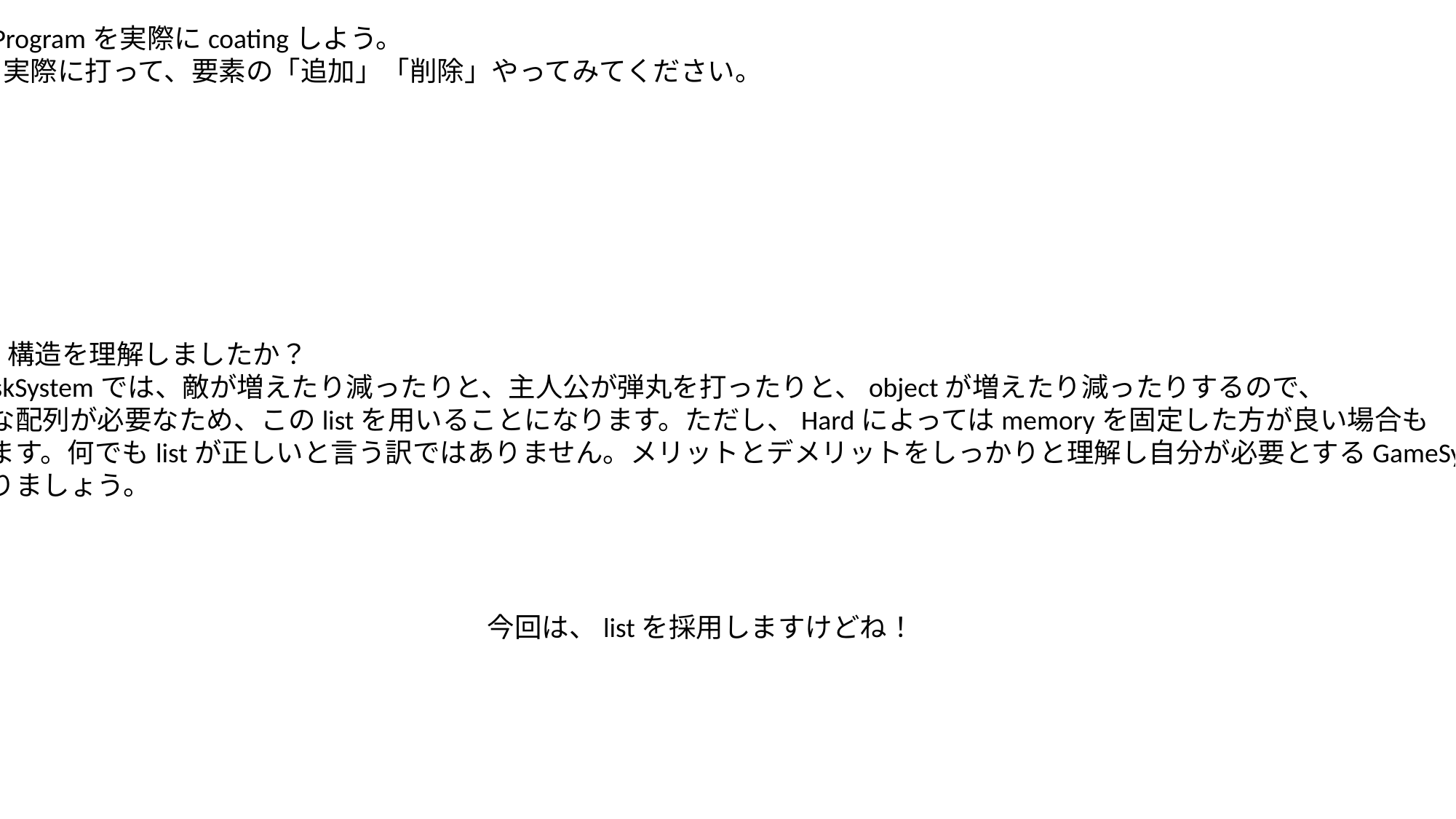

・Programを実際にcoatingしよう。
　実際に打って、要素の「追加」「削除」やってみてください。
・Data構造を理解しましたか？
　TaskSystemでは、敵が増えたり減ったりと、主人公が弾丸を打ったりと、objectが増えたり減ったりするので、
柔軟な配列が必要なため、このlistを用いることになります。ただし、Hardによってはmemoryを固定した方が良い場合も
あります。何でもlistが正しいと言う訳ではありません。メリットとデメリットをしっかりと理解し自分が必要とするGameSystem
を作りましょう。
今回は、listを採用しますけどね！